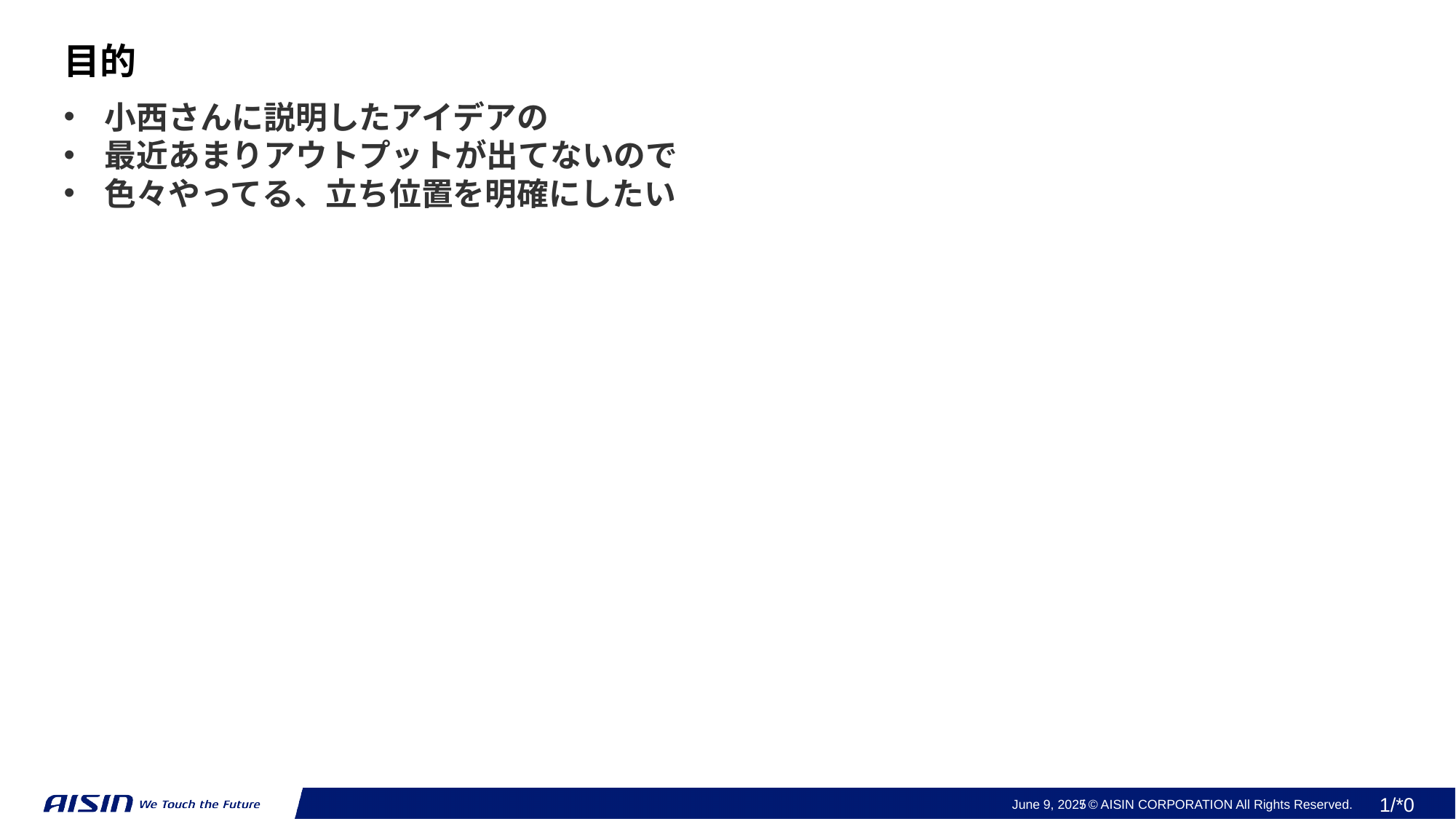

目的
小西さんに説明したアイデアの
最近あまりアウトプットが出てないので
色々やってる、立ち位置を明確にしたい
June 9, 2025